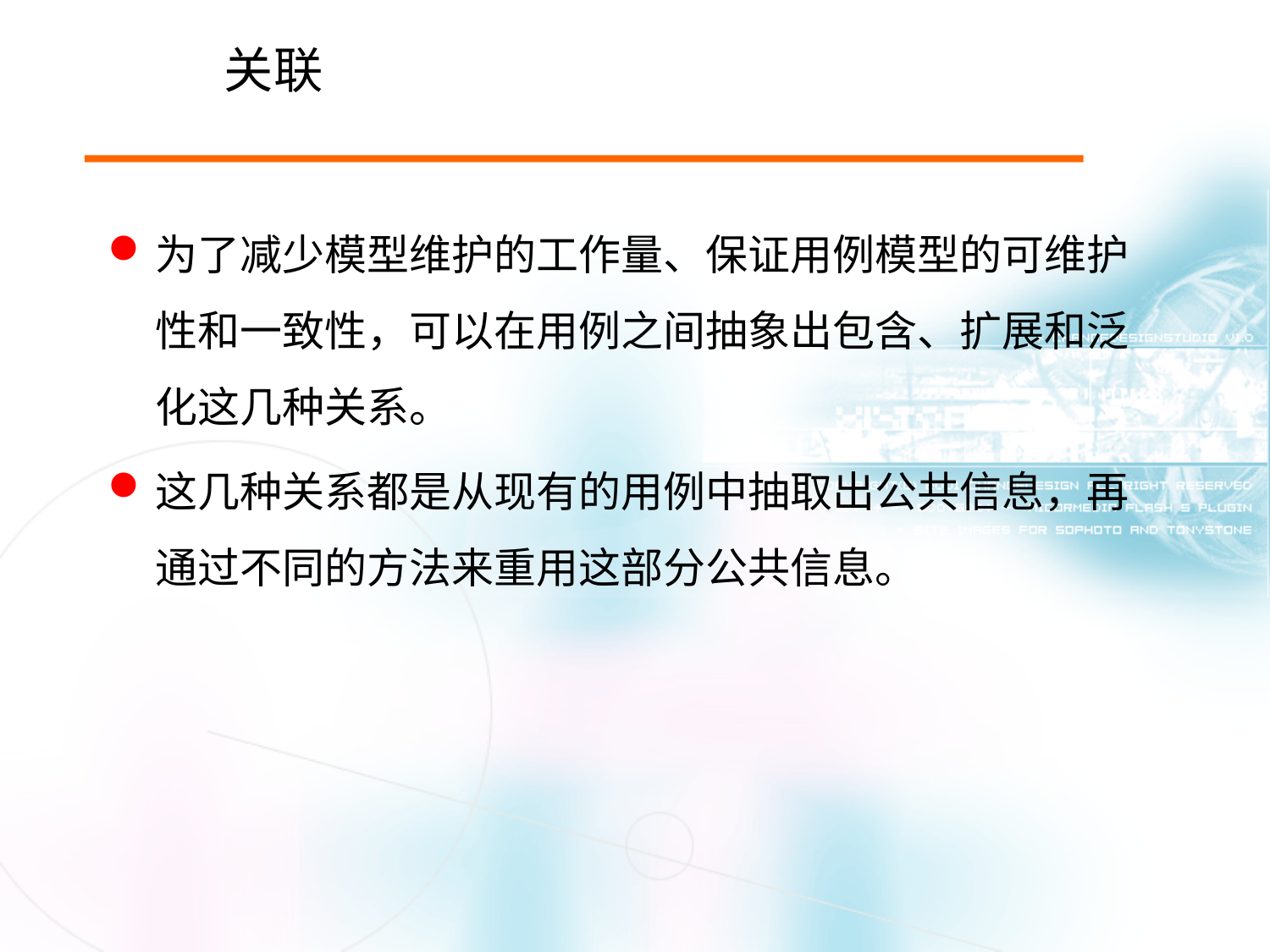

# 关联
为了减少模型维护的工作量、保证用例模型的可维护性和一致性，可以在用例之间抽象出包含、扩展和泛化这几种关系。
这几种关系都是从现有的用例中抽取出公共信息，再通过不同的方法来重用这部分公共信息。